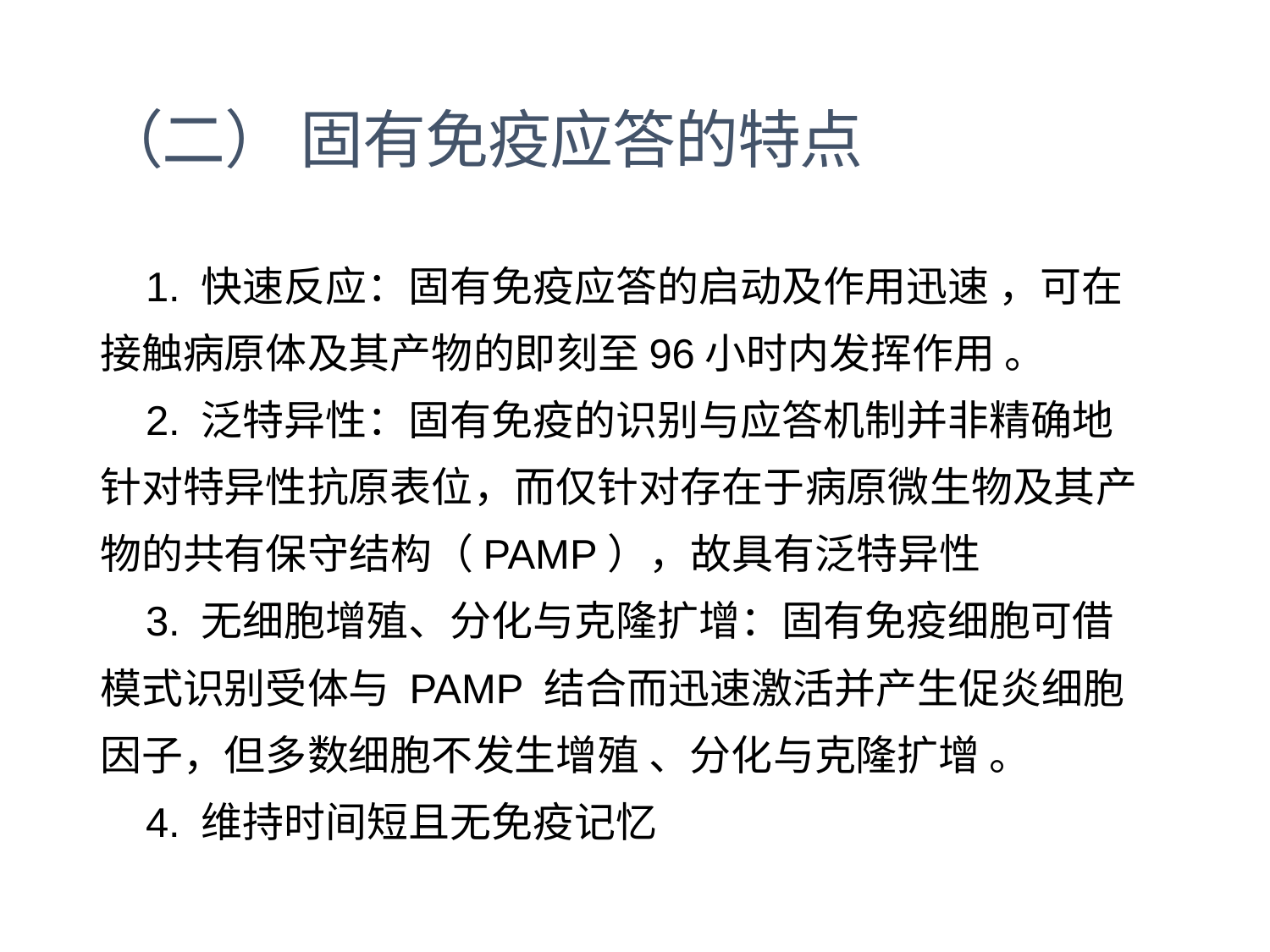

# （二） 固有免疫应答的特点
    1. 快速反应：固有免疫应答的启动及作用迅速 ，可在
接触病原体及其产物的即刻至96小时内发挥作用 。
    2. 泛特异性：固有免疫的识别与应答机制并非精确地
针对特异性抗原表位，而仅针对存在于病原微生物及其产
物的共有保守结构（PAMP），故具有泛特异性
    3. 无细胞增殖、分化与克隆扩增：固有免疫细胞可借
模式识别受体与 PAMP 结合而迅速激活并产生促炎细胞
因子，但多数细胞不发生增殖 、分化与克隆扩增 。
    4. 维持时间短且无免疫记忆